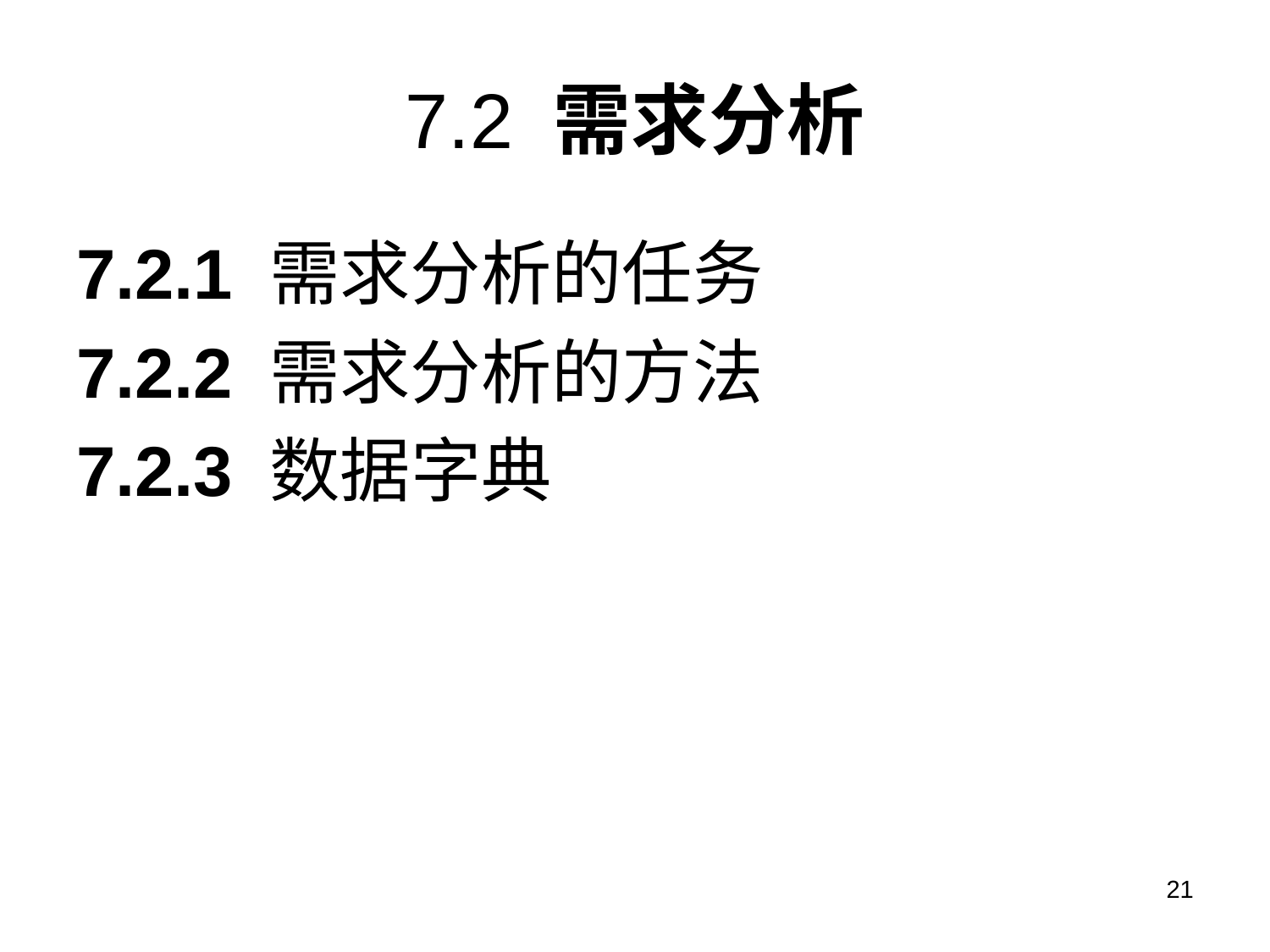

# 7.2 需求分析
7.2.1 需求分析的任务
7.2.2 需求分析的方法
7.2.3 数据字典

21